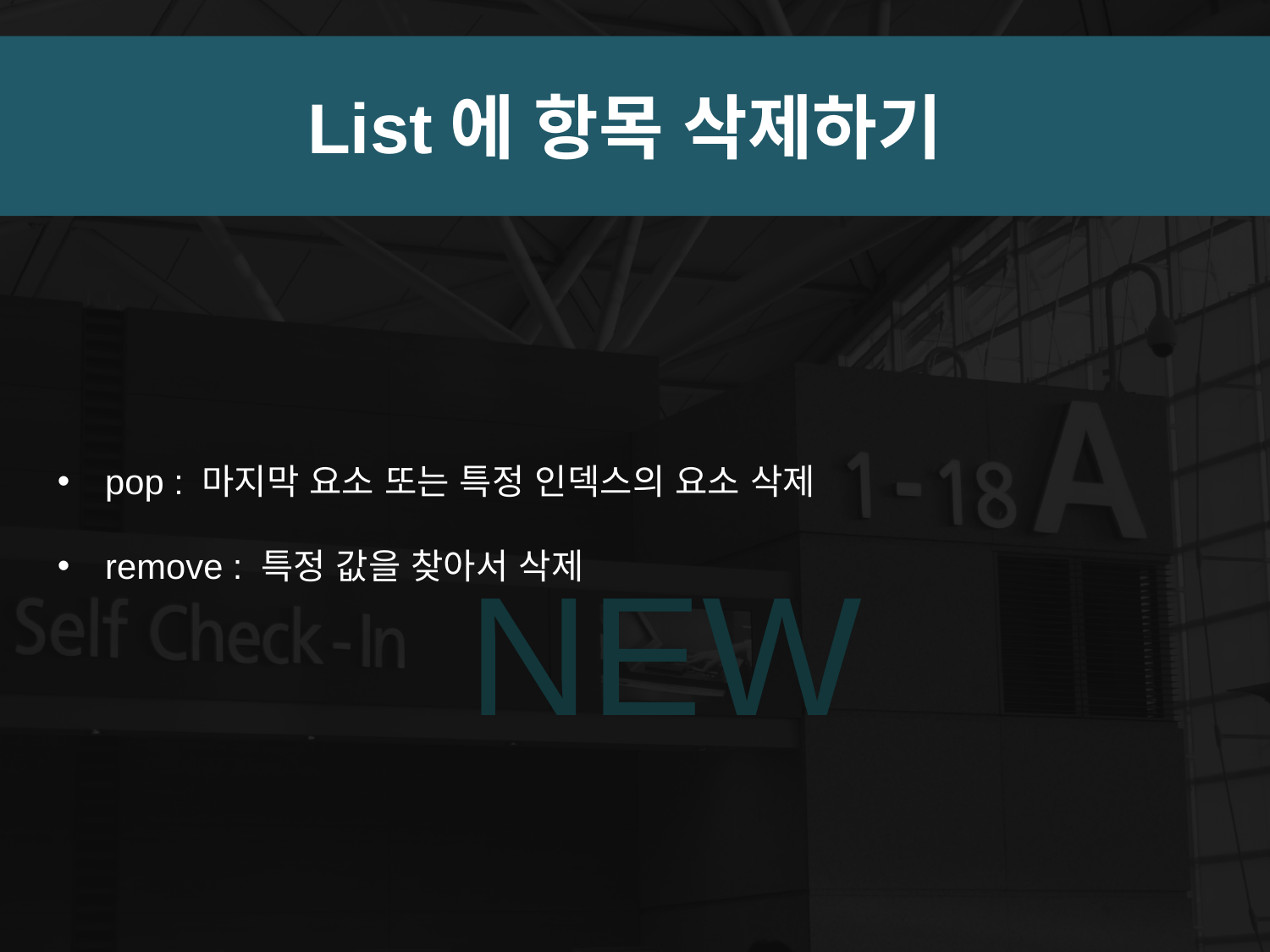

List에 항목 삭제하기
pop : 마지막 요소 또는 특정 인덱스의 요소 삭제
remove : 특정 값을 찾아서 삭제
NEW